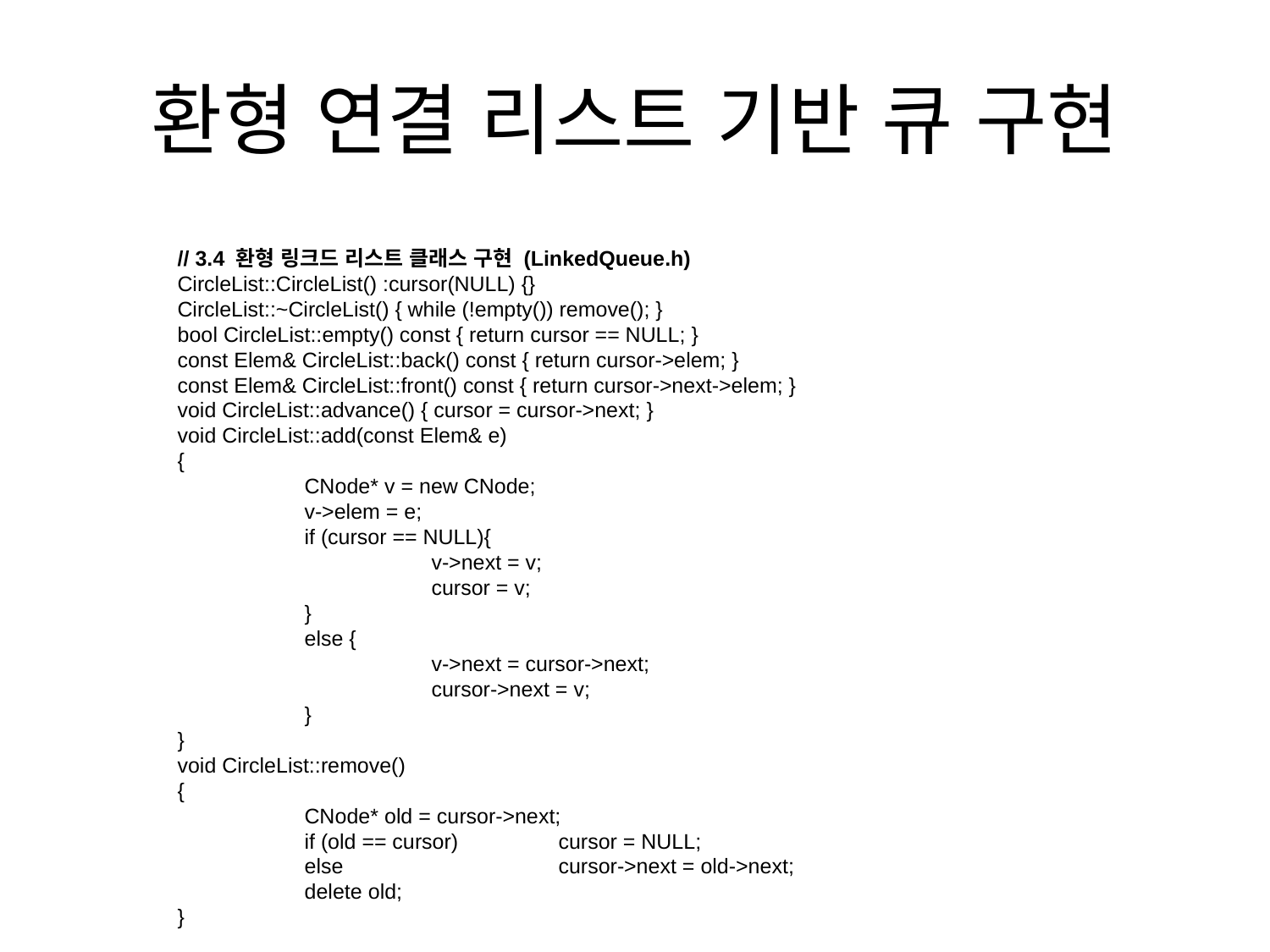

# 환형 연결 리스트 기반 큐 구현
// 3.4 환형 링크드 리스트 클래스 구현 (LinkedQueue.h)
CircleList::CircleList() :cursor(NULL) {}
CircleList::~CircleList() { while (!empty()) remove(); }
bool CircleList::empty() const { return cursor == NULL; }
const Elem& CircleList::back() const { return cursor->elem; }
const Elem& CircleList::front() const { return cursor->next->elem; }
void CircleList::advance() { cursor = cursor->next; }
void CircleList::add(const Elem& e)
{
	CNode* v = new CNode;
	v->elem = e;
	if (cursor == NULL){
		v->next = v;
		cursor = v;
	}
	else {
		v->next = cursor->next;
		cursor->next = v;
	}
}
void CircleList::remove()
{
	CNode* old = cursor->next;
	if (old == cursor)	cursor = NULL;
	else		cursor->next = old->next;
	delete old;
}